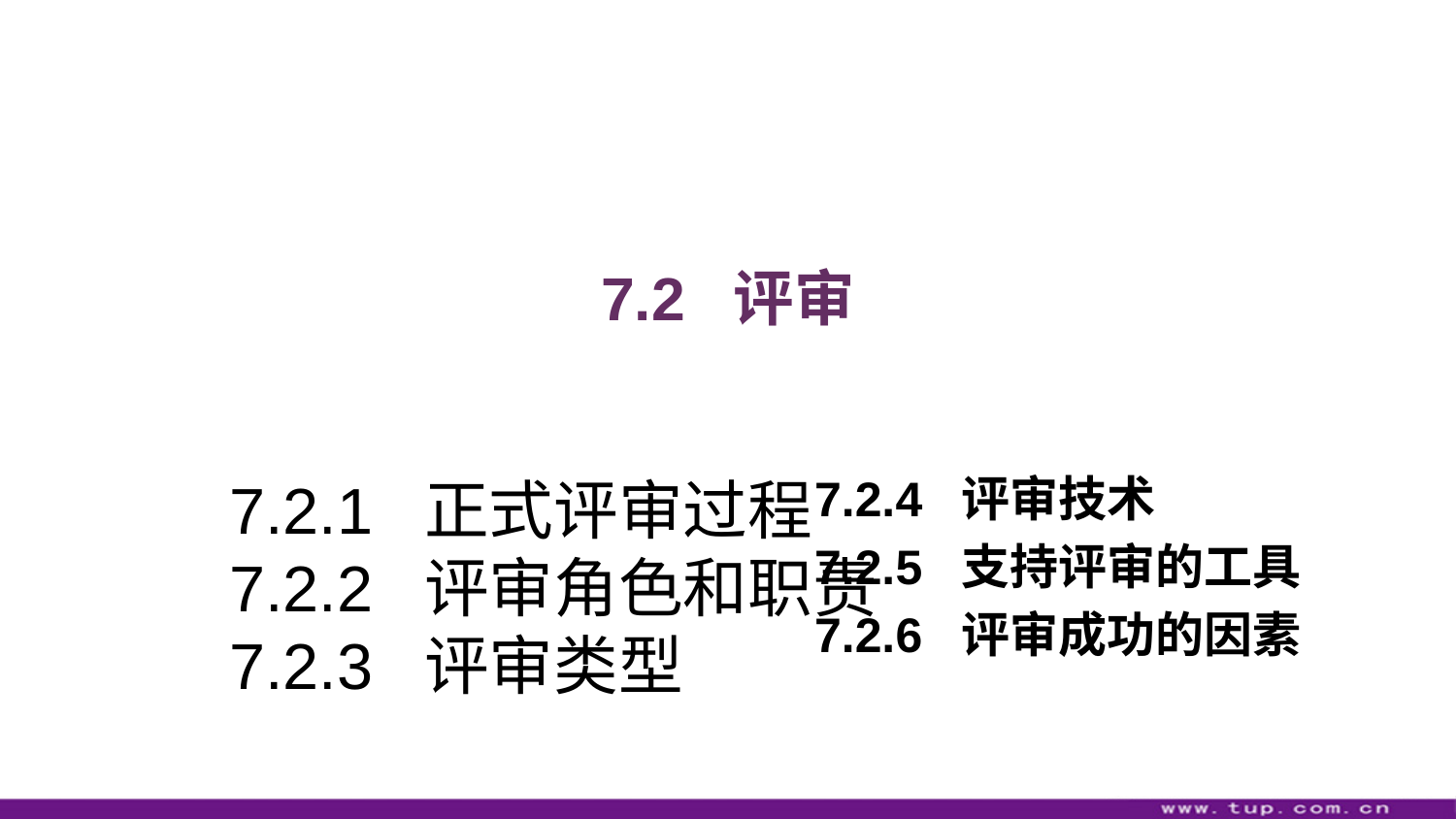

# 7.2  评审
7.2.4  评审技术
7.2.5  支持评审的工具
7.2.6  评审成功的因素

7.2.1  正式评审过程
7.2.2  评审角色和职责
7.2.3  评审类型